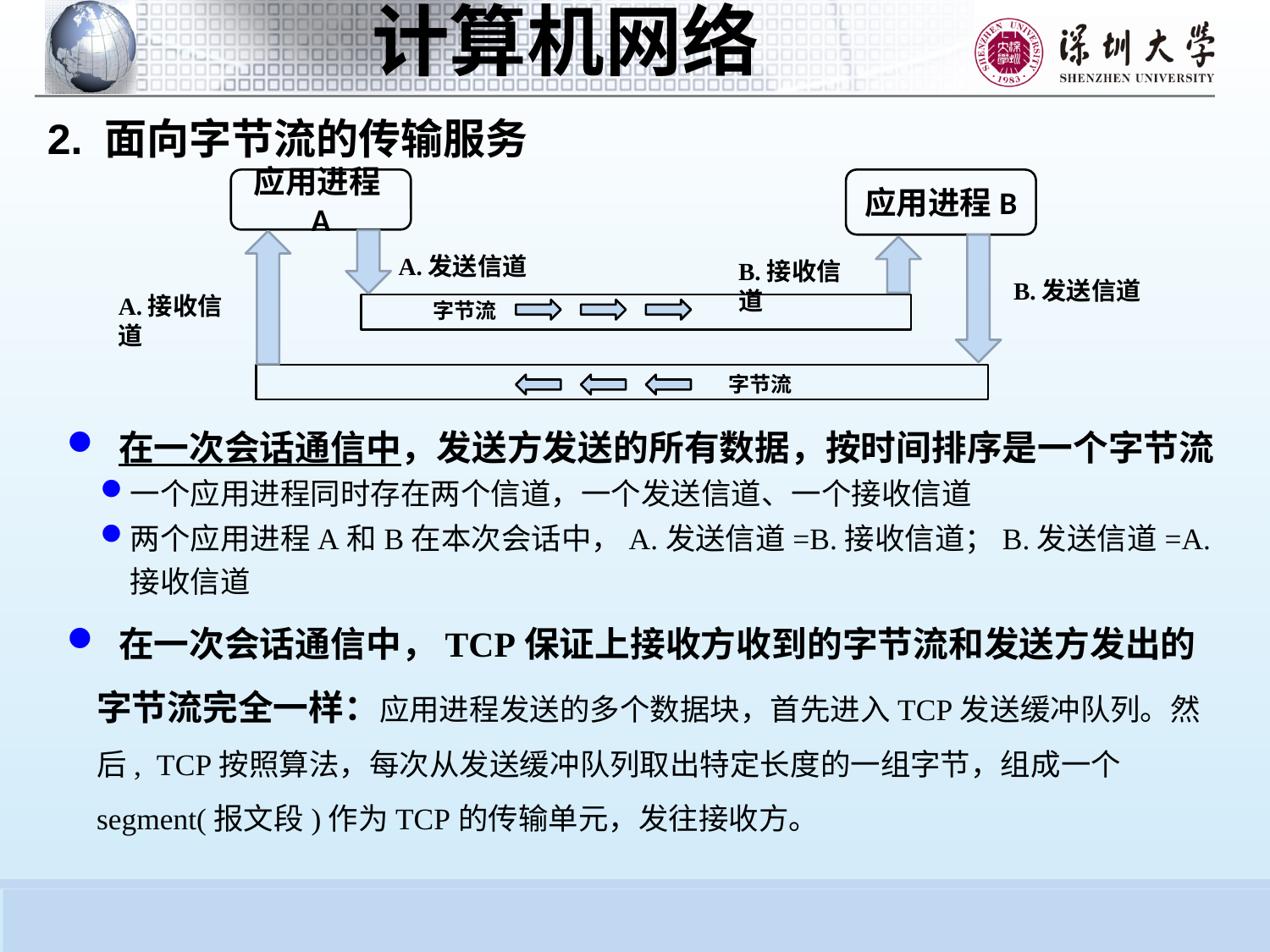

2. 面向字节流的传输服务
应用进程A
应用进程B

A.发送信道
B.接收信道
B.发送信道
A.接收信道
字节流

字节流

 在一次会话通信中，发送方发送的所有数据，按时间排序是一个字节流
一个应用进程同时存在两个信道，一个发送信道、一个接收信道
两个应用进程A和B在本次会话中，A.发送信道=B.接收信道；B.发送信道=A.接收信道
 在一次会话通信中，TCP保证上接收方收到的字节流和发送方发出的字节流完全一样：应用进程发送的多个数据块，首先进入TCP发送缓冲队列。然后,  TCP按照算法，每次从发送缓冲队列取出特定长度的一组字节，组成一个segment(报文段)作为TCP的传输单元，发往接收方。